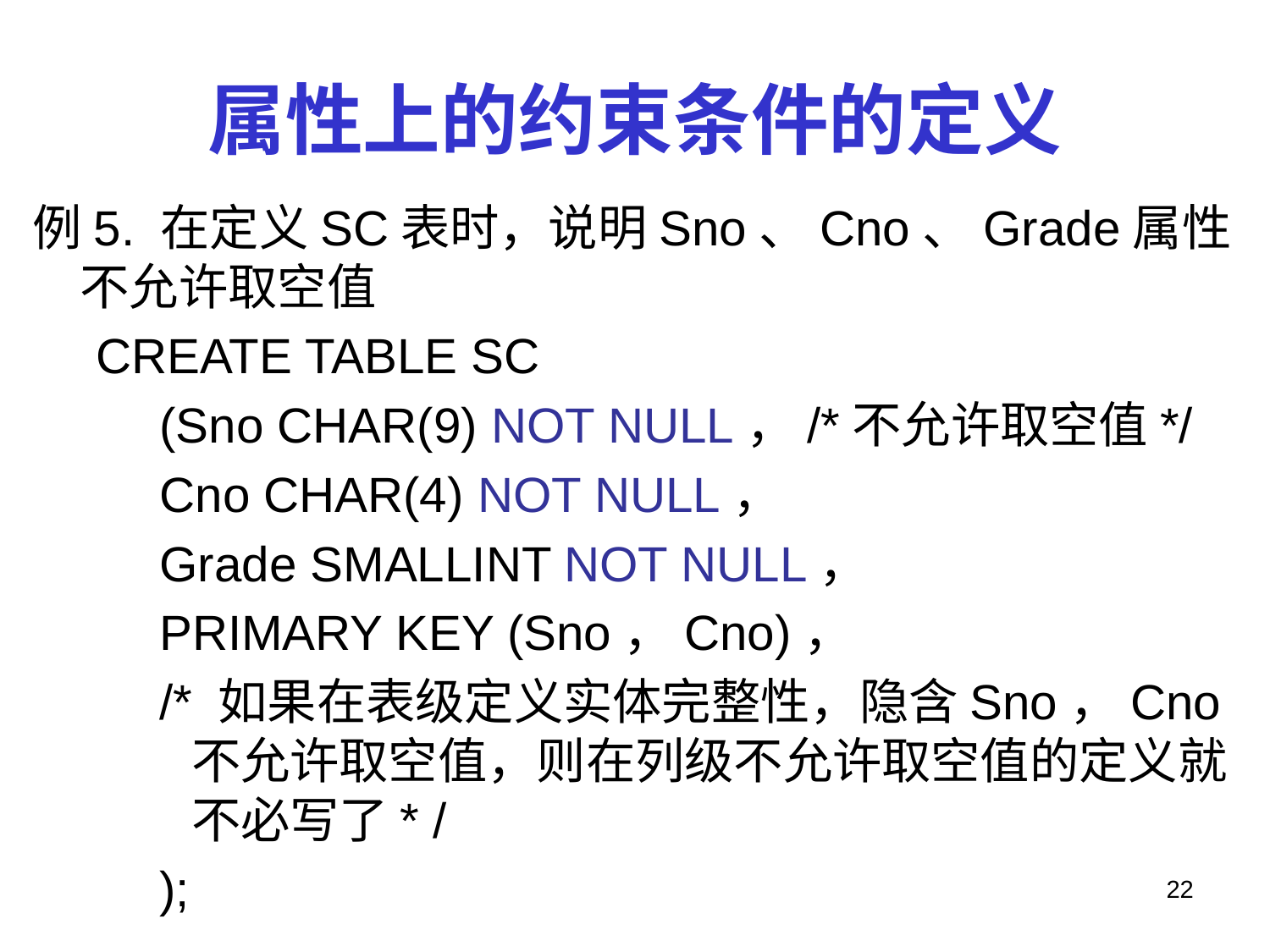

# 属性上的约束条件的定义
例5. 在定义SC表时，说明Sno、Cno、Grade属性不允许取空值
CREATE TABLE SC
(Sno CHAR(9) NOT NULL，/*不允许取空值*/
Cno CHAR(4) NOT NULL，
Grade SMALLINT NOT NULL，
PRIMARY KEY (Sno，Cno)，
/* 如果在表级定义实体完整性，隐含Sno，Cno不允许取空值，则在列级不允许取空值的定义就不必写了* /
);
22